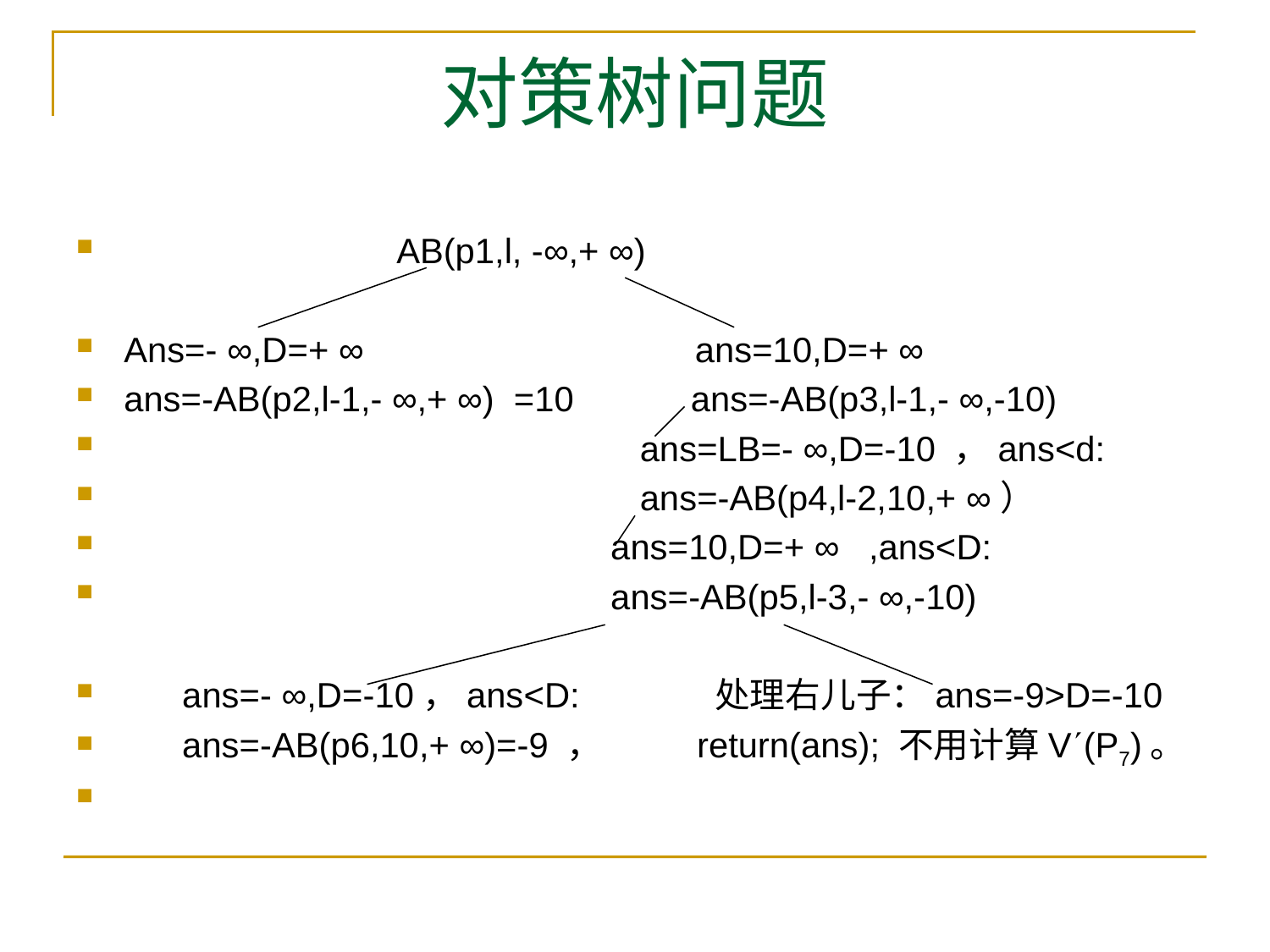

# 对策树问题
                            AB(p1,l, -∞,+ ∞)

Ans=- ∞,D=+ ∞                                  ans=10,D=+ ∞
ans=-AB(p2,l-1,- ∞,+ ∞)  =10            ans=-AB(p3,l-1,- ∞,-10)
                                                     ans=LB=- ∞,D=-10 ，ans<d:
                                                     ans=-AB(p4,l-2,10,+ ∞）
                                                  ans=10,D=+ ∞   ,ans<D:
                                                  ans=-AB(p5,l-3,- ∞,-10)

      ans=- ∞,D=-10，ans<D:             处理右儿子：ans=-9>D=-10
      ans=-AB(p6,10,+ ∞)=-9 ，           return(ans); 不用计算V′(P7)。